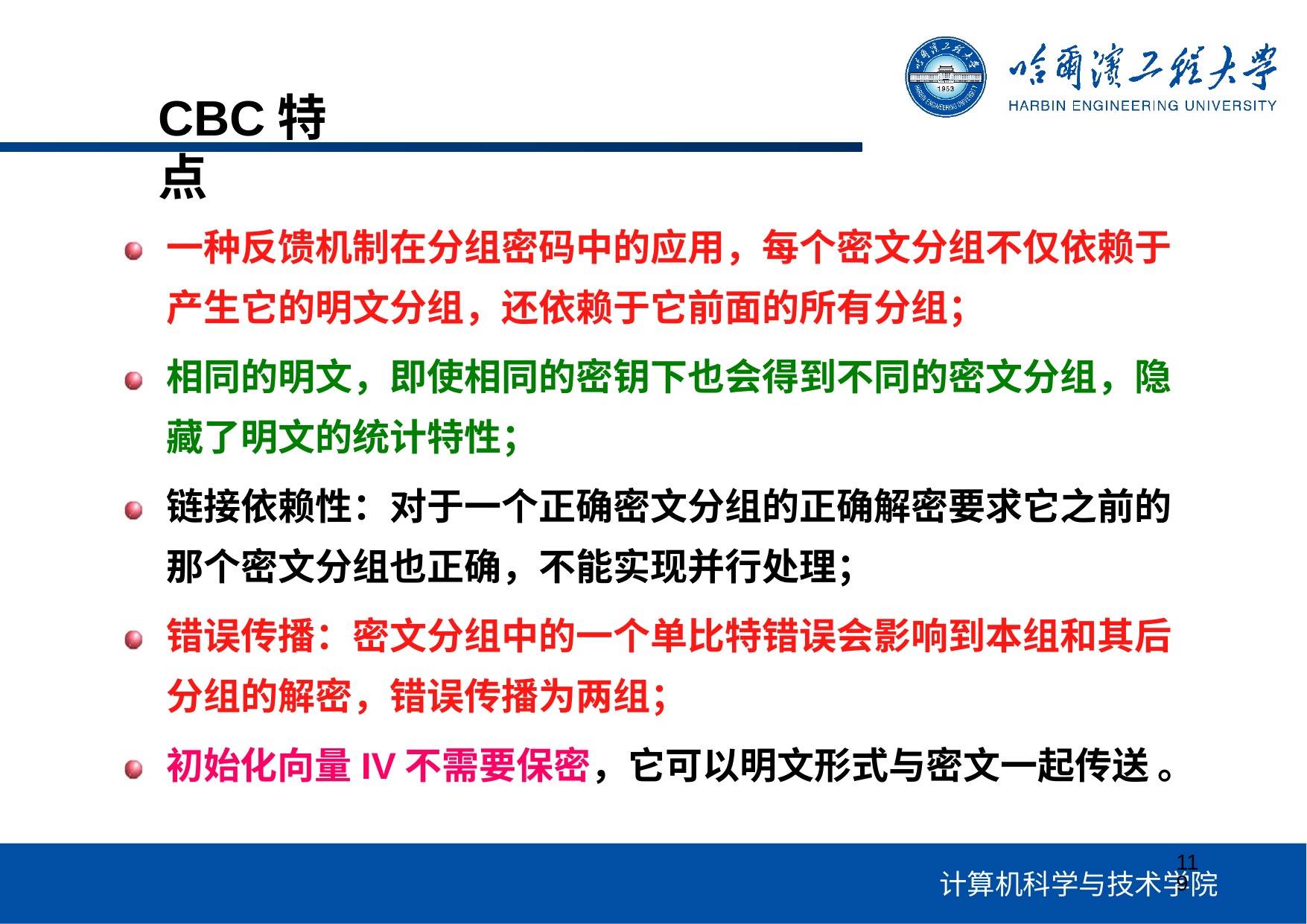

# CBC特点
一种反馈机制在分组密码中的应用，每个密文分组不仅依赖于 产生它的明文分组，还依赖于它前面的所有分组；
相同的明文，即使相同的密钥下也会得到不同的密文分组，隐 藏了明文的统计特性；
链接依赖性：对于一个正确密文分组的正确解密要求它之前的 那个密文分组也正确，不能实现并行处理；
错误传播：密文分组中的一个单比特错误会影响到本组和其后 分组的解密，错误传播为两组；
初始化向量IV不需要保密，它可以明文形式与密文一起传送 。

119